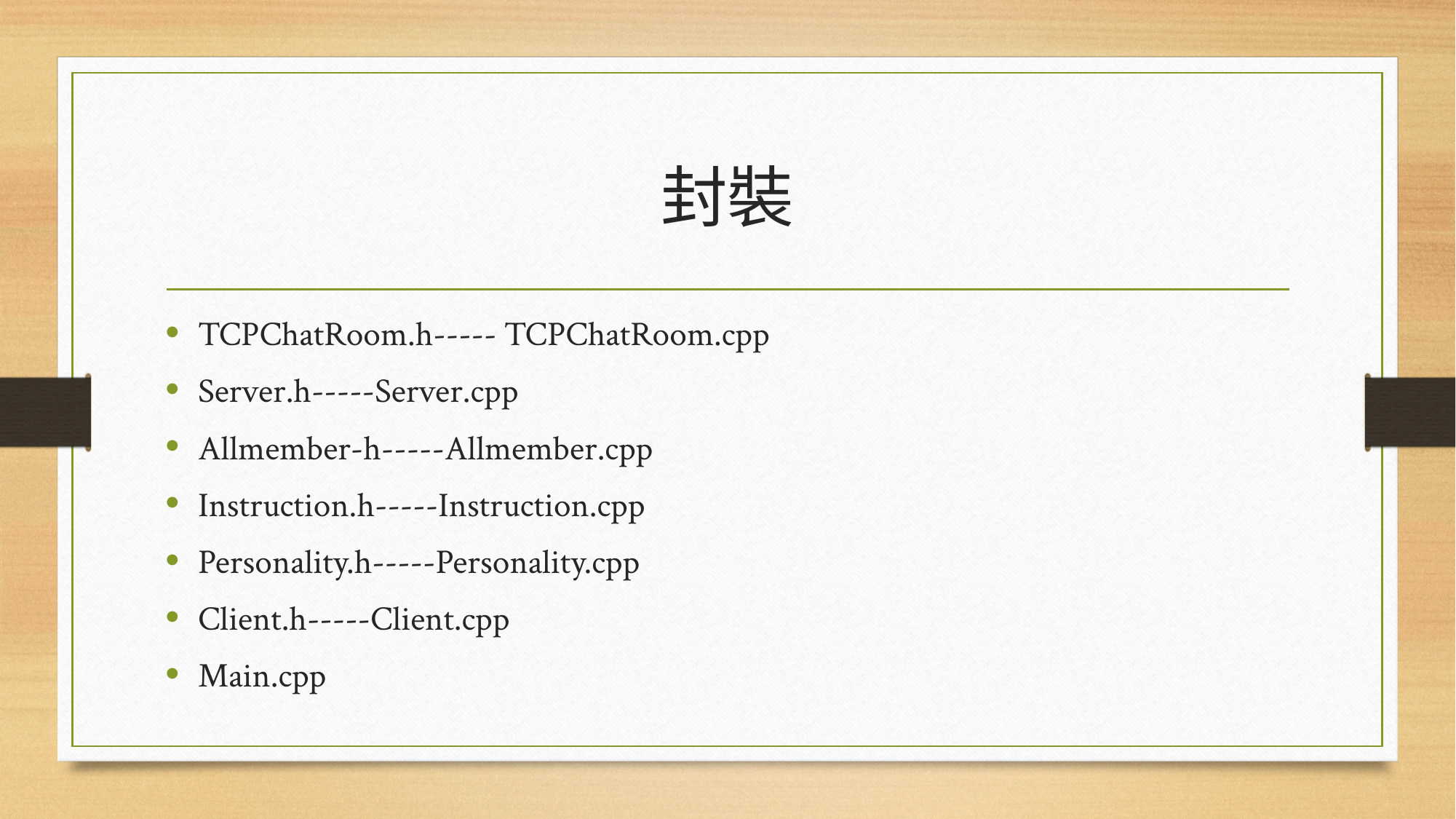

# 封裝
TCPChatRoom.h----- TCPChatRoom.cpp
Server.h-----Server.cpp
Allmember-h-----Allmember.cpp
Instruction.h-----Instruction.cpp
Personality.h-----Personality.cpp
Client.h-----Client.cpp
Main.cpp